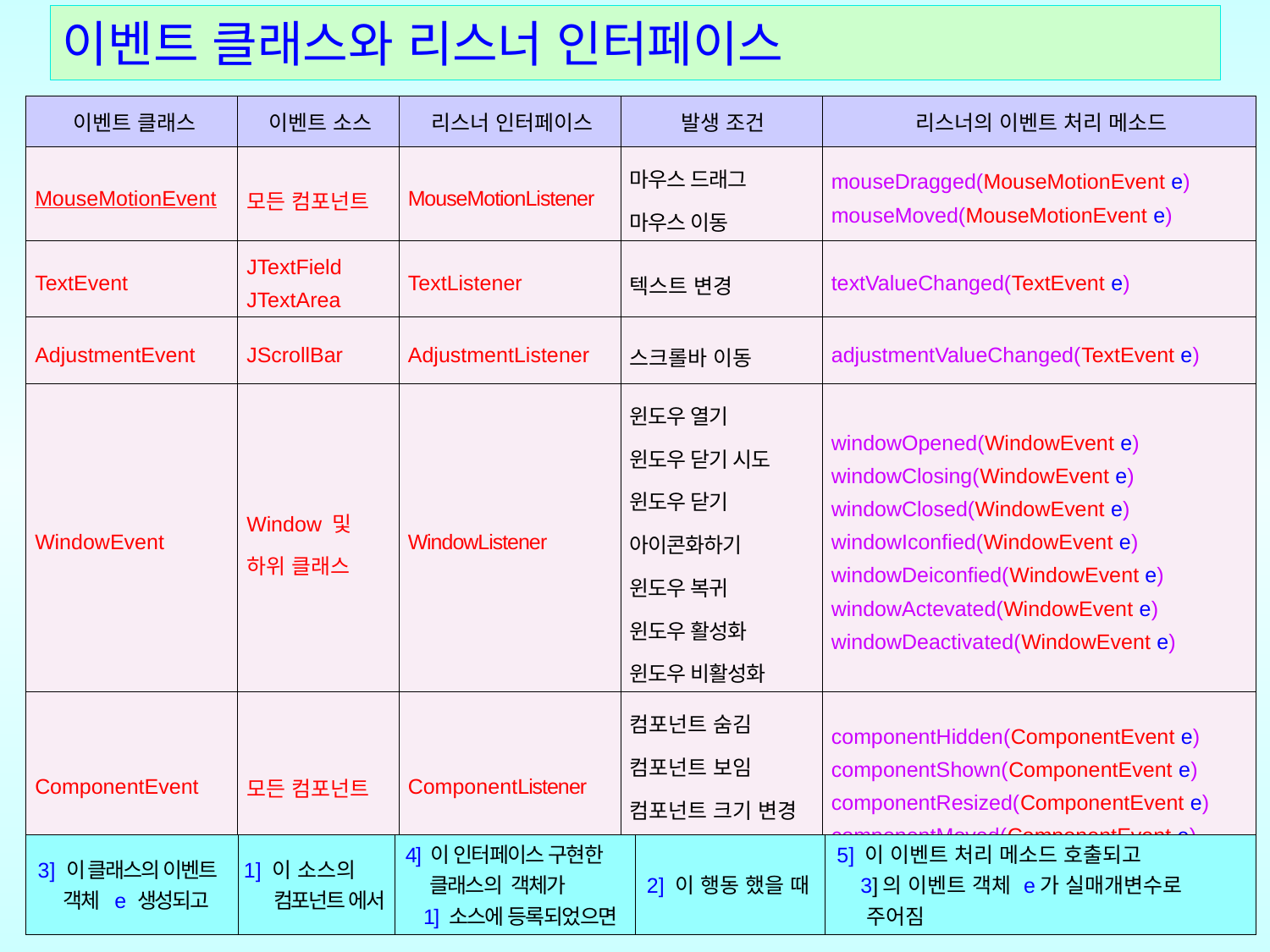

# 이벤트 클래스와 리스너 인터페이스
| 이벤트 클래스 | 이벤트 소스 | 리스너 인터페이스 | 발생 조건 | 리스너의 이벤트 처리 메소드 |
| --- | --- | --- | --- | --- |
| MouseMotionEvent | 모든 컴포넌트 | MouseMotionListener | 마우스 드래그 마우스 이동 | mouseDragged(MouseMotionEvent e) mouseMoved(MouseMotionEvent e) |
| TextEvent | JTextField JTextArea | TextListener | 텍스트 변경 | textValueChanged(TextEvent e) |
| AdjustmentEvent | JScrollBar | AdjustmentListener | 스크롤바 이동 | adjustmentValueChanged(TextEvent e) |
| WindowEvent | Window 및 하위 클래스 | WindowListener | 윈도우 열기 윈도우 닫기 시도 윈도우 닫기 아이콘화하기 윈도우 복귀 윈도우 활성화 윈도우 비활성화 | windowOpened(WindowEvent e) windowClosing(WindowEvent e) windowClosed(WindowEvent e) windowIconfied(WindowEvent e) windowDeiconfied(WindowEvent e) windowActevated(WindowEvent e) windowDeactivated(WindowEvent e) |
| ComponentEvent | 모든 컴포넌트 | ComponentListener | 컴포넌트 숨김 컴포넌트 보임 컴포넌트 크기 변경 컴포넌트 위치 변경 | componentHidden(ComponentEvent e) componentShown(ComponentEvent e) componentResized(ComponentEvent e) componentMoved(ComponentEvent e) |
| 3] 이 클래스의 이벤트 객체 e 생성되고 | 1] 이 소스의 컴포넌트 에서 | 4] 이 인터페이스 구현한 클래스의 객체가 1] 소스에 등록되었으면 | 2] 이 행동 했을 때 | 5] 이 이벤트 처리 메소드 호출되고 3]의 이벤트 객체 e가 실매개변수로 주어짐 |
| --- | --- | --- | --- | --- |